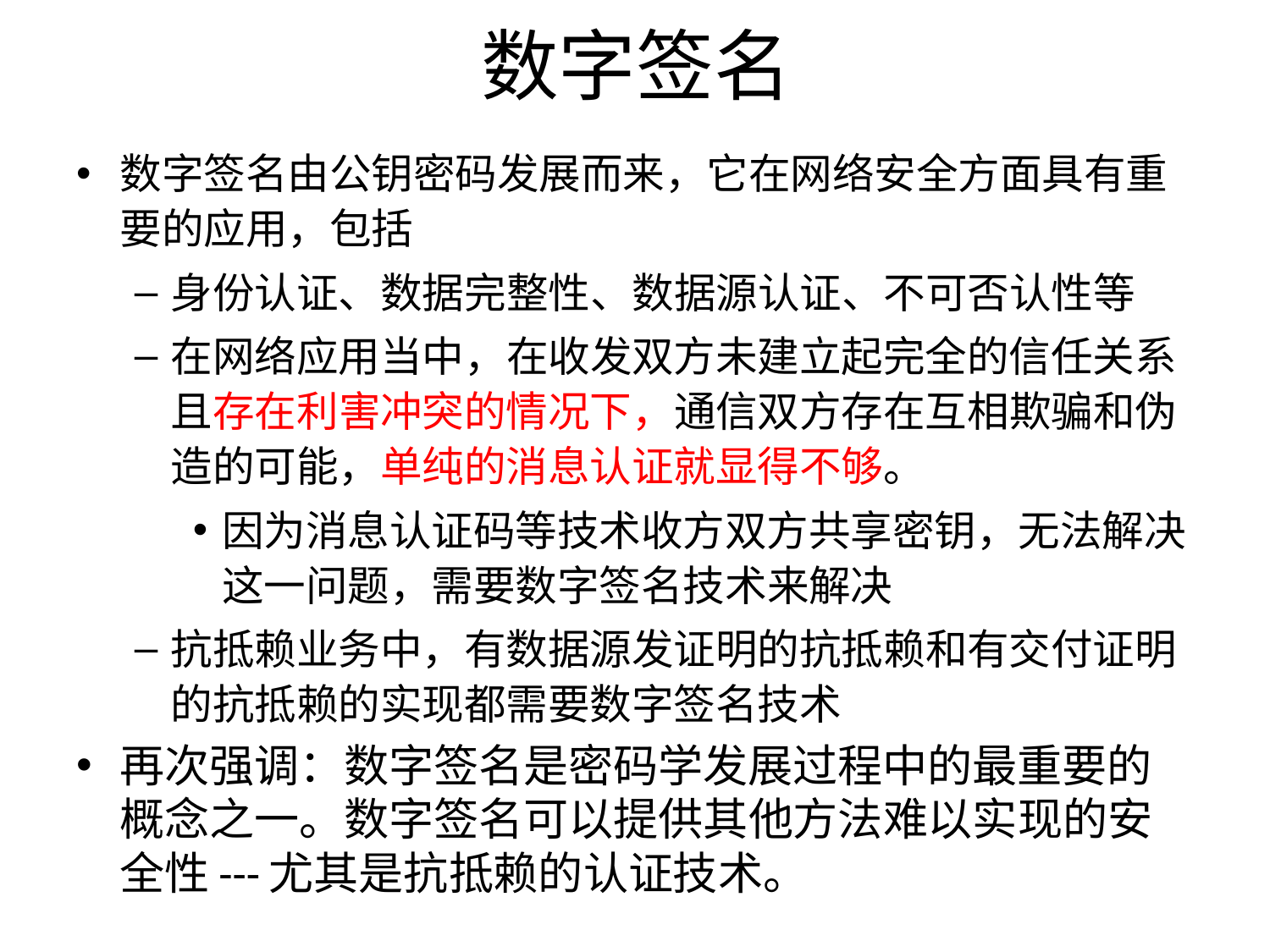

# 数字签名
数字签名由公钥密码发展而来，它在网络安全方面具有重要的应用，包括
身份认证、数据完整性、数据源认证、不可否认性等
在网络应用当中，在收发双方未建立起完全的信任关系且存在利害冲突的情况下，通信双方存在互相欺骗和伪造的可能，单纯的消息认证就显得不够。
因为消息认证码等技术收方双方共享密钥，无法解决这一问题，需要数字签名技术来解决
抗抵赖业务中，有数据源发证明的抗抵赖和有交付证明的抗抵赖的实现都需要数字签名技术
再次强调：数字签名是密码学发展过程中的最重要的概念之一。数字签名可以提供其他方法难以实现的安全性---尤其是抗抵赖的认证技术。